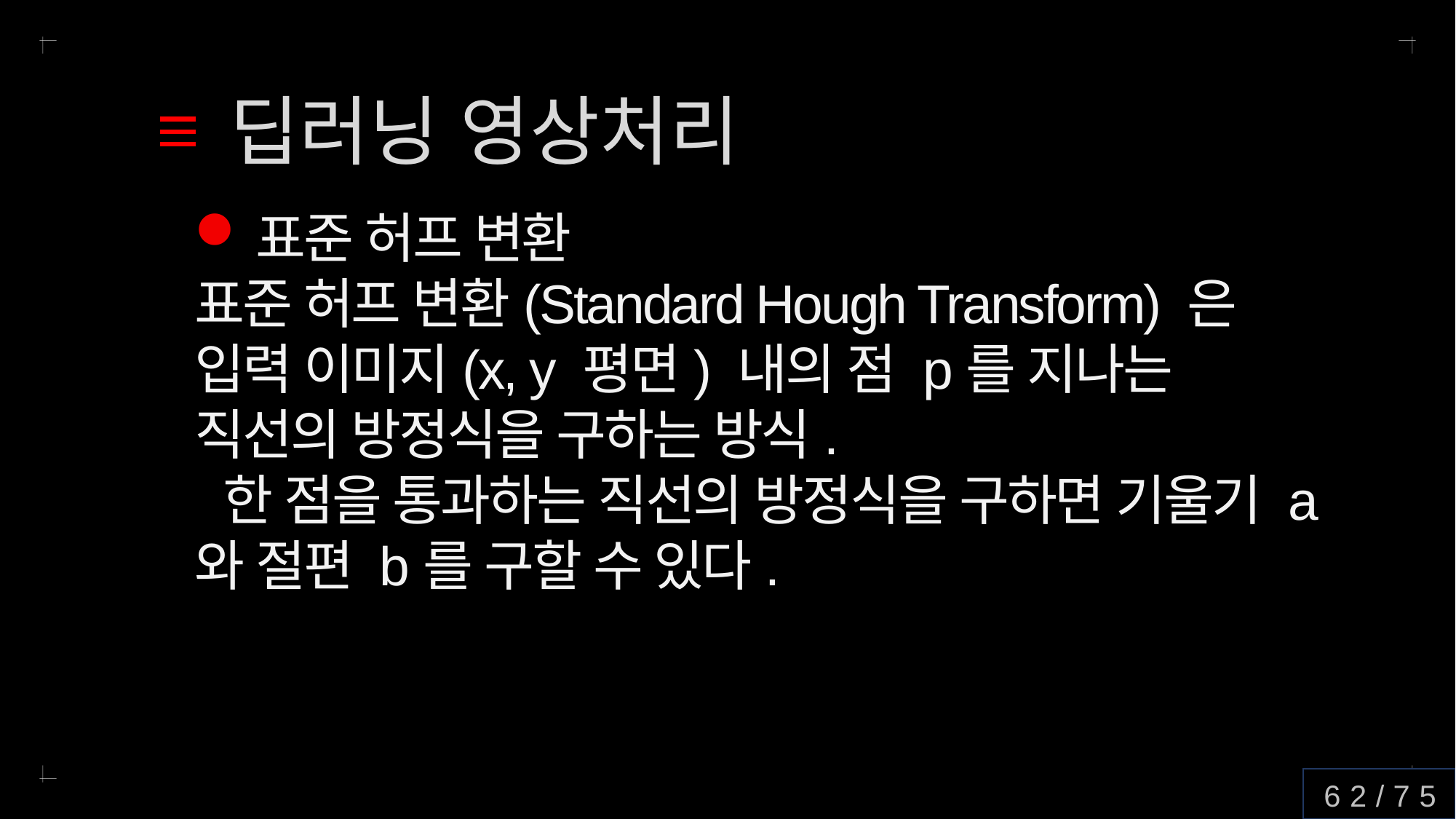

딥러닝 영상처리
표준 허프 변환
표준 허프 변환(Standard Hough Transform) 은
입력 이미지(x, y 평면) 내의 점 p를 지나는 직선의 방정식을 구하는 방식.
 한 점을 통과하는 직선의 방정식을 구하면 기울기 a와 절편 b를 구할 수 있다.
lines = cv.HoughLines(dst, 1, np.pi/180, 200, None, 0, 0)

62/75
53/59